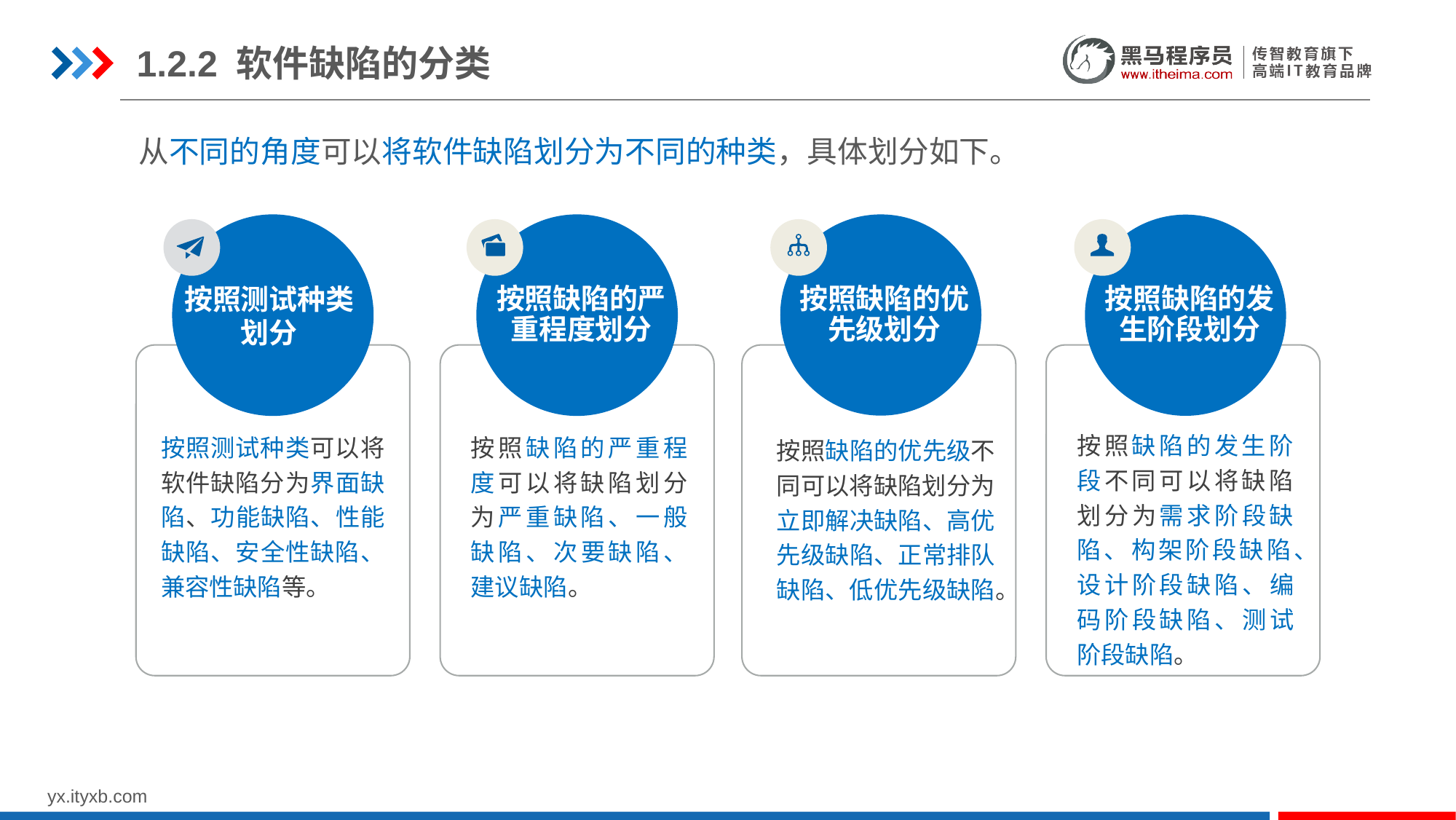

1.2.2 软件缺陷的分类
从不同的角度可以将软件缺陷划分为不同的种类，具体划分如下。

按照测试种类划分
按照缺陷的严重程度划分
按照缺陷的优先级划分
按照缺陷的发生阶段划分

按照缺陷的严重程度可以将缺陷划分为严重缺陷、一般缺陷、次要缺陷、建议缺陷。
按照测试种类可以将软件缺陷分为界面缺陷、功能缺陷、性能缺陷、安全性缺陷、兼容性缺陷等。
按照缺陷的优先级不同可以将缺陷划分为立即解决缺陷、高优先级缺陷、正常排队缺陷、低优先级缺陷。
按照缺陷的发生阶段不同可以将缺陷划分为需求阶段缺陷、构架阶段缺陷、设计阶段缺陷、编码阶段缺陷、测试阶段缺陷。